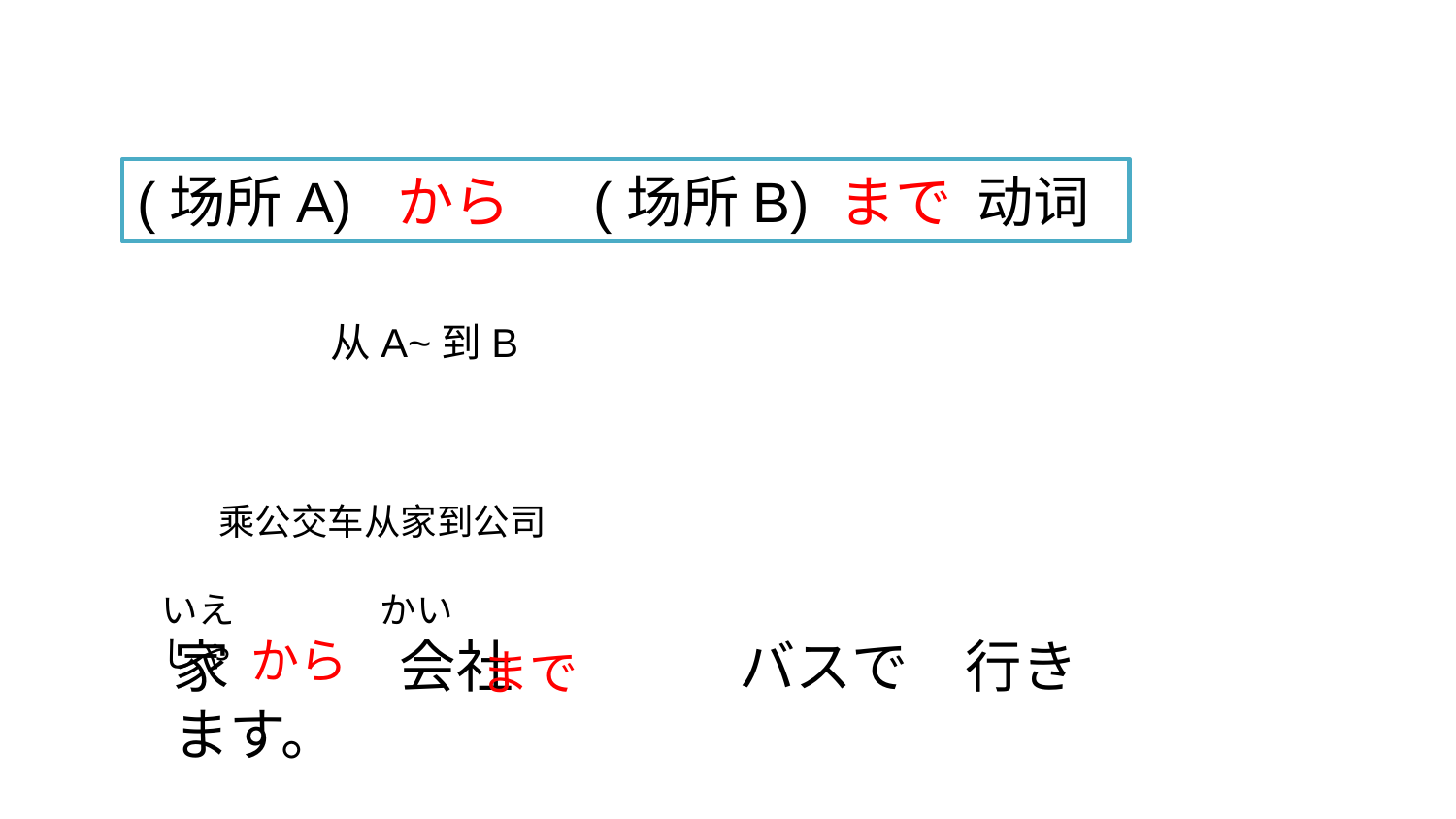

(场所A)  から　 (场所B) まで  动词
从A~到B

乘公交车从家到公司
いえ　　　　かいしゃ
家　　　会社　　　　バスで　行きます。
から
まで